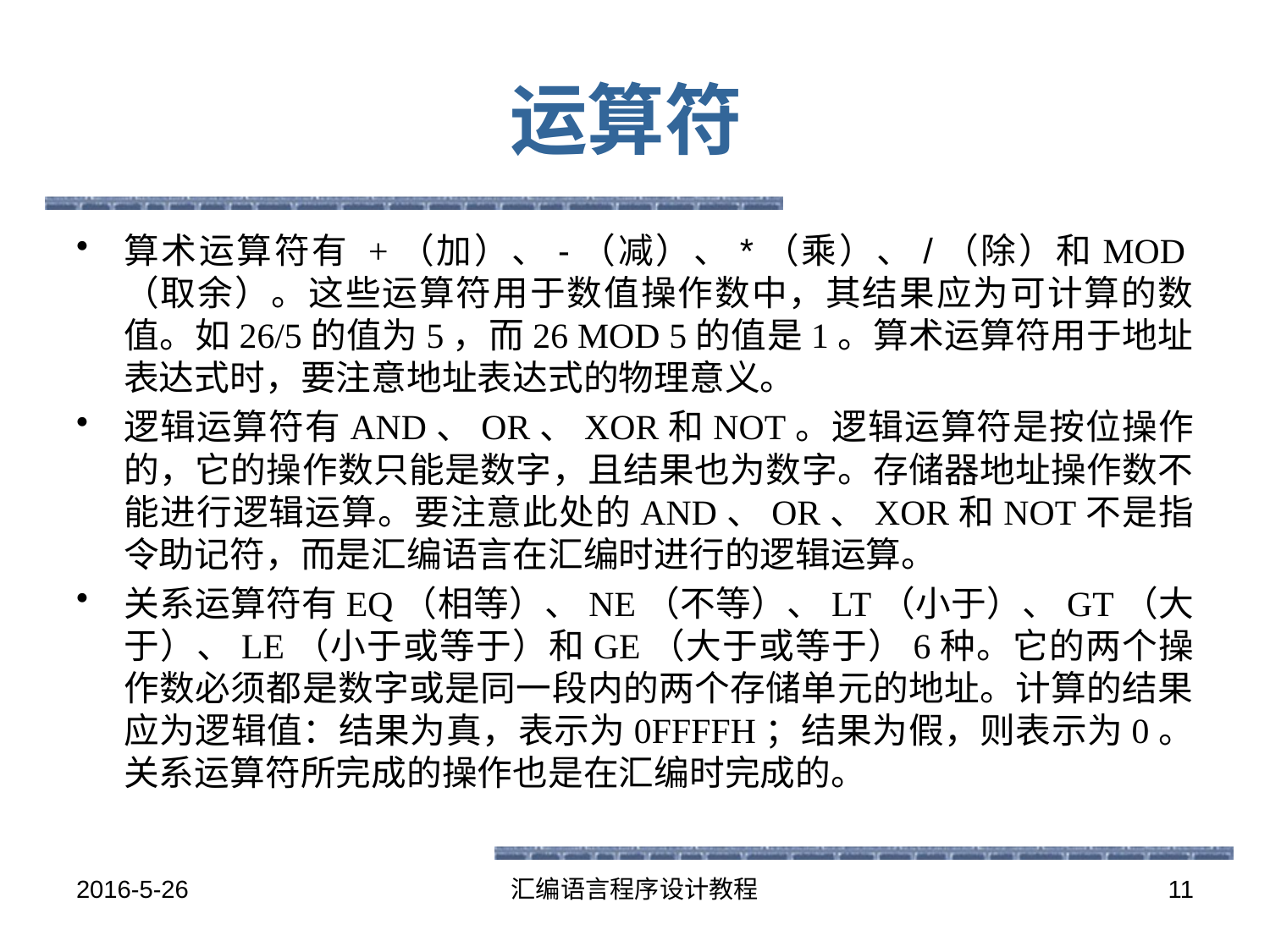

# 运算符
算术运算符有 +（加）、-（减）、*（乘）、/（除）和MOD（取余）。这些运算符用于数值操作数中，其结果应为可计算的数值。如26/5的值为5，而26 MOD 5的值是1。算术运算符用于地址表达式时，要注意地址表达式的物理意义。
逻辑运算符有AND、OR、XOR和NOT。逻辑运算符是按位操作的，它的操作数只能是数字，且结果也为数字。存储器地址操作数不能进行逻辑运算。要注意此处的AND、OR、XOR和NOT不是指令助记符，而是汇编语言在汇编时进行的逻辑运算。
关系运算符有EQ（相等）、NE（不等）、LT（小于）、GT（大于）、LE（小于或等于）和GE（大于或等于）6种。它的两个操作数必须都是数字或是同一段内的两个存储单元的地址。计算的结果应为逻辑值：结果为真，表示为0FFFFH；结果为假，则表示为0。关系运算符所完成的操作也是在汇编时完成的。
2016-5-26
汇编语言程序设计教程
11